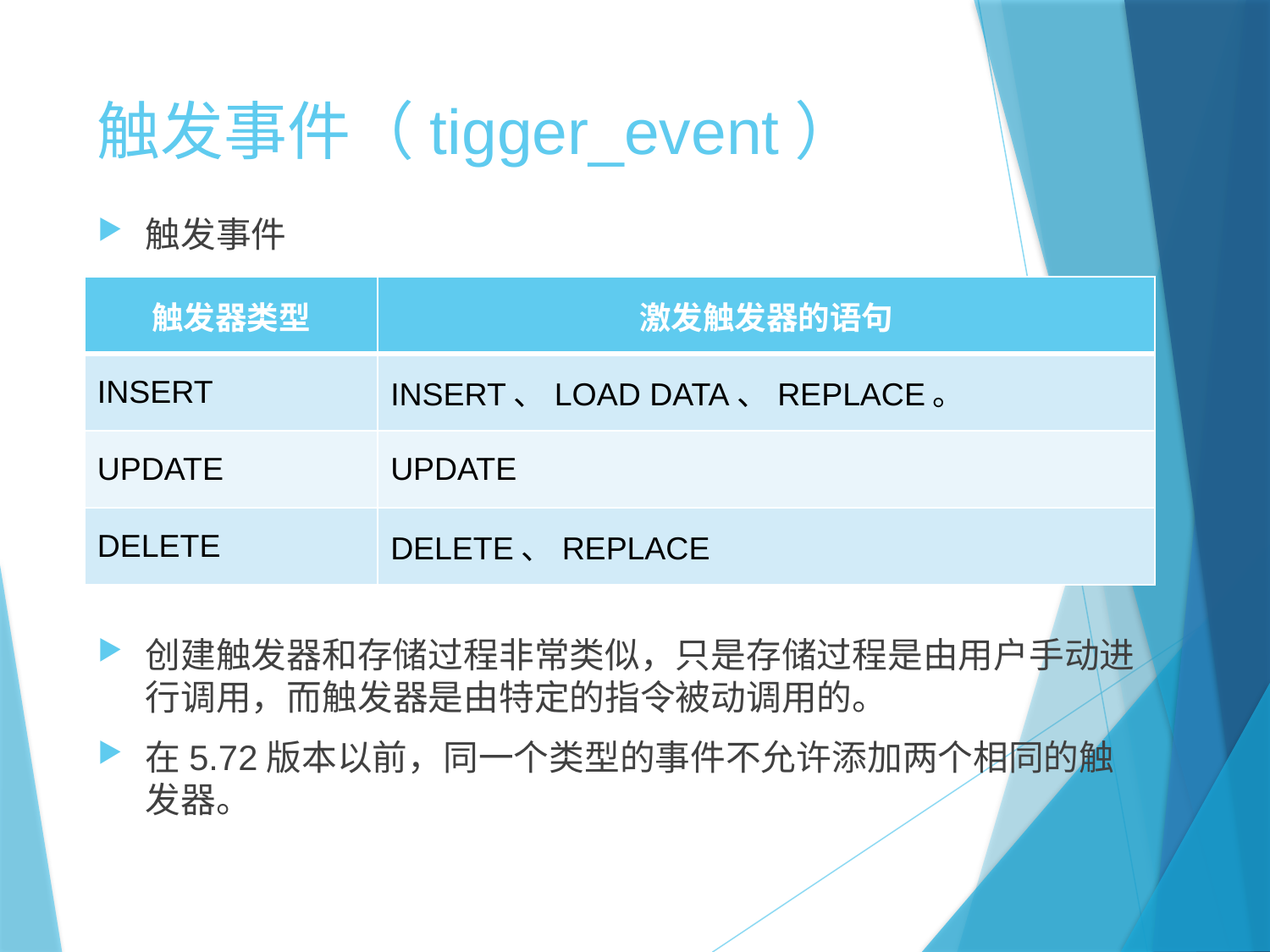

# 触发事件（tigger_event）
触发事件

创建触发器和存储过程非常类似，只是存储过程是由用户手动进行调用，而触发器是由特定的指令被动调用的。
在5.72版本以前，同一个类型的事件不允许添加两个相同的触发器。
| 触发器类型 | 激发触发器的语句 |
| --- | --- |
| INSERT | INSERT、LOAD DATA、REPLACE。 |
| UPDATE | UPDATE |
| DELETE | DELETE、REPLACE |